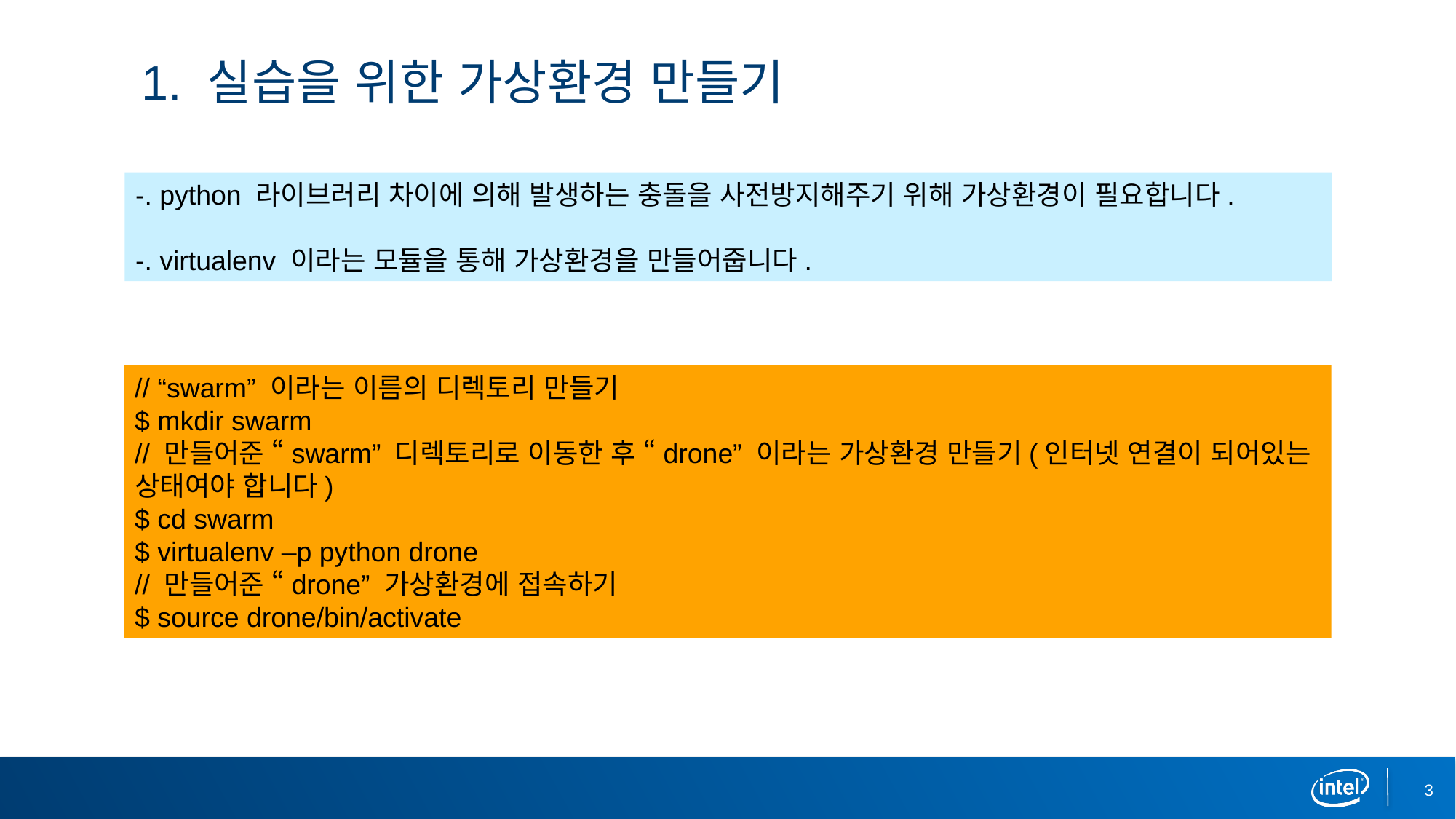

# 1. 실습을 위한 가상환경 만들기
-. python 라이브러리 차이에 의해 발생하는 충돌을 사전방지해주기 위해 가상환경이 필요합니다.

-. virtualenv 이라는 모듈을 통해 가상환경을 만들어줍니다.
// “swarm” 이라는 이름의 디렉토리 만들기
$ mkdir swarm
// 만들어준 “swarm” 디렉토리로 이동한 후 “drone” 이라는 가상환경 만들기(인터넷 연결이 되어있는 상태여야 합니다)
$ cd swarm
$ virtualenv –p python drone
// 만들어준 “drone” 가상환경에 접속하기
$ source drone/bin/activate
3